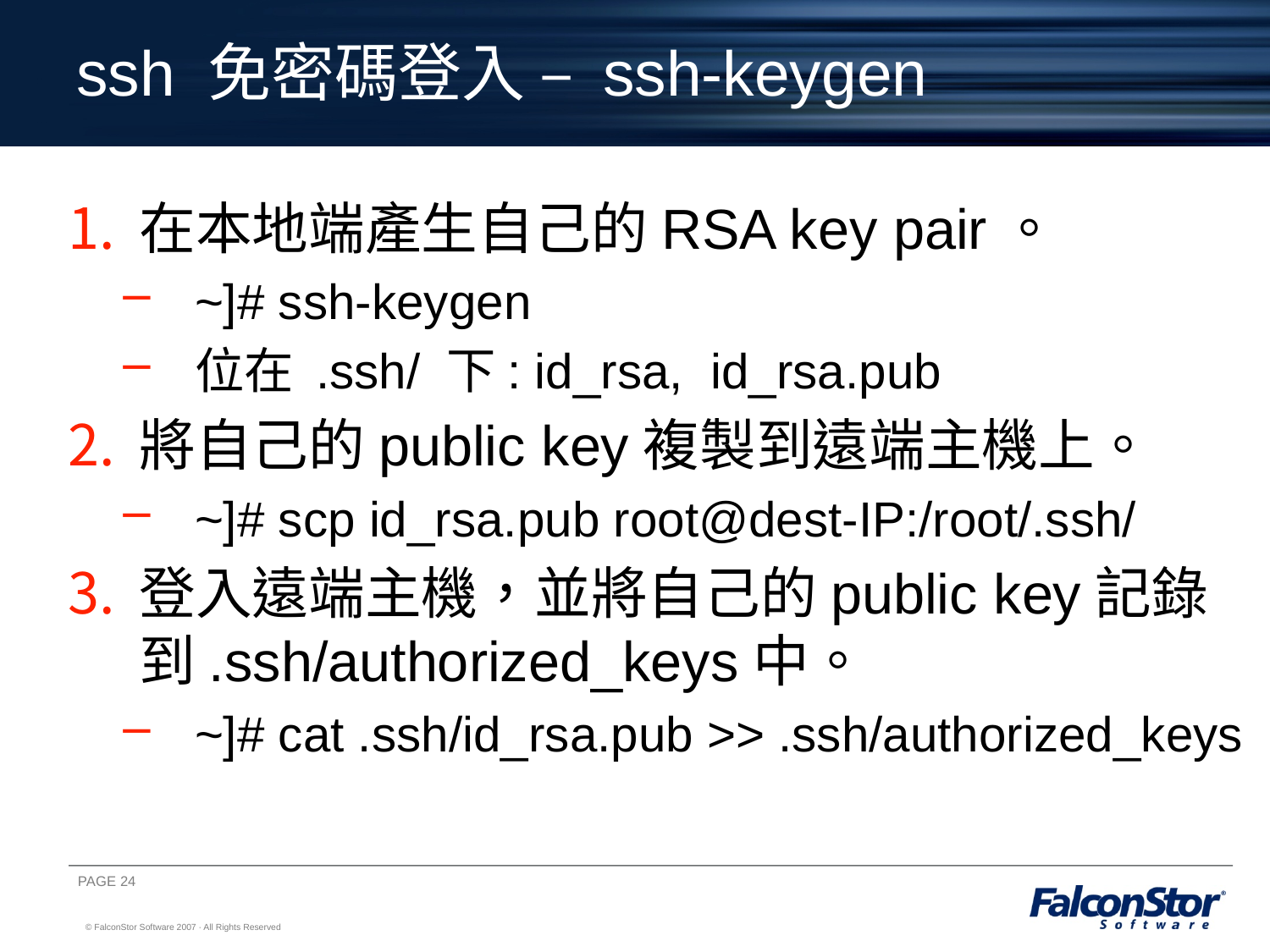

# ssh 免密碼登入 – ssh-keygen
在本地端產生自己的RSA key pair。
~]# ssh-keygen
位在 .ssh/ 下: id_rsa,  id_rsa.pub
將自己的public key複製到遠端主機上。
~]# scp id_rsa.pub root@dest-IP:/root/.ssh/
登入遠端主機，並將自己的public key記錄到.ssh/authorized_keys中。
~]# cat .ssh/id_rsa.pub >> .ssh/authorized_keys